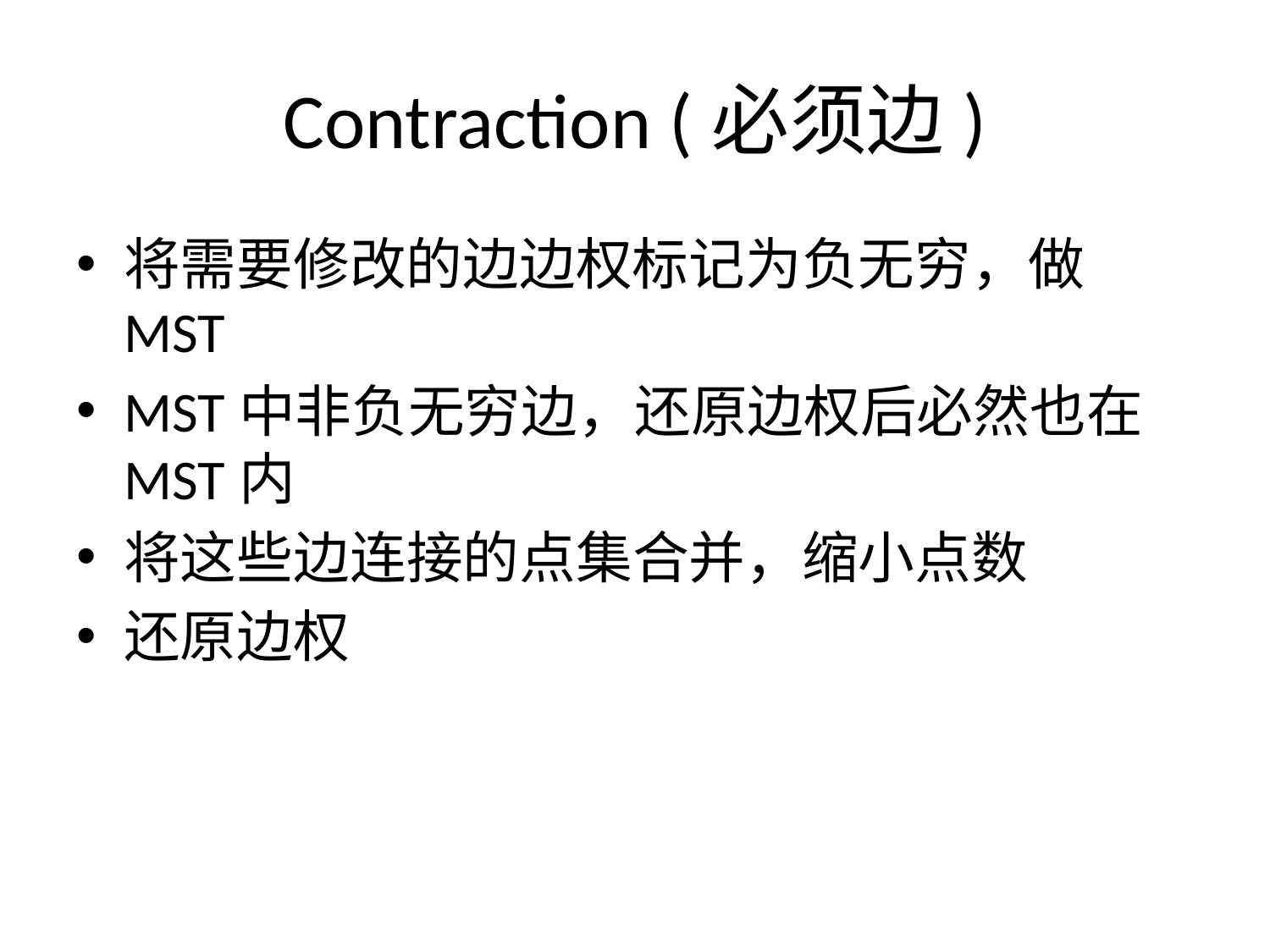

# Contraction (必须边)
将需要修改的边边权标记为负无穷，做MST
MST中非负无穷边，还原边权后必然也在MST内
将这些边连接的点集合并，缩小点数
还原边权